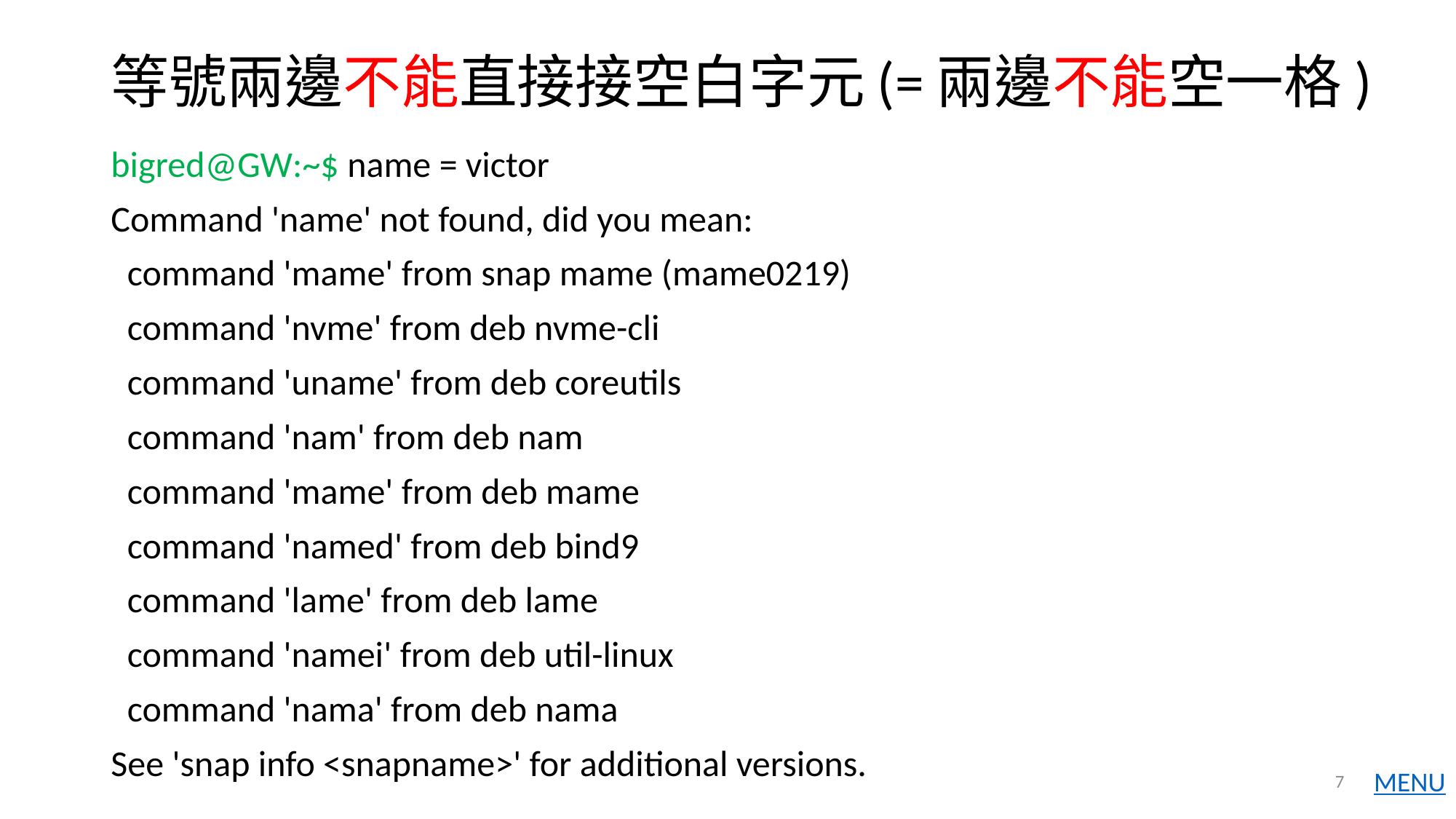

# 等號兩邊不能直接接空白字元(=兩邊不能空一格)
bigred@GW:~$ name = victor
Command 'name' not found, did you mean:
  command 'mame' from snap mame (mame0219)
  command 'nvme' from deb nvme-cli
  command 'uname' from deb coreutils
  command 'nam' from deb nam
  command 'mame' from deb mame
  command 'named' from deb bind9
  command 'lame' from deb lame
  command 'namei' from deb util-linux
  command 'nama' from deb nama
See 'snap info <snapname>' for additional versions.

7